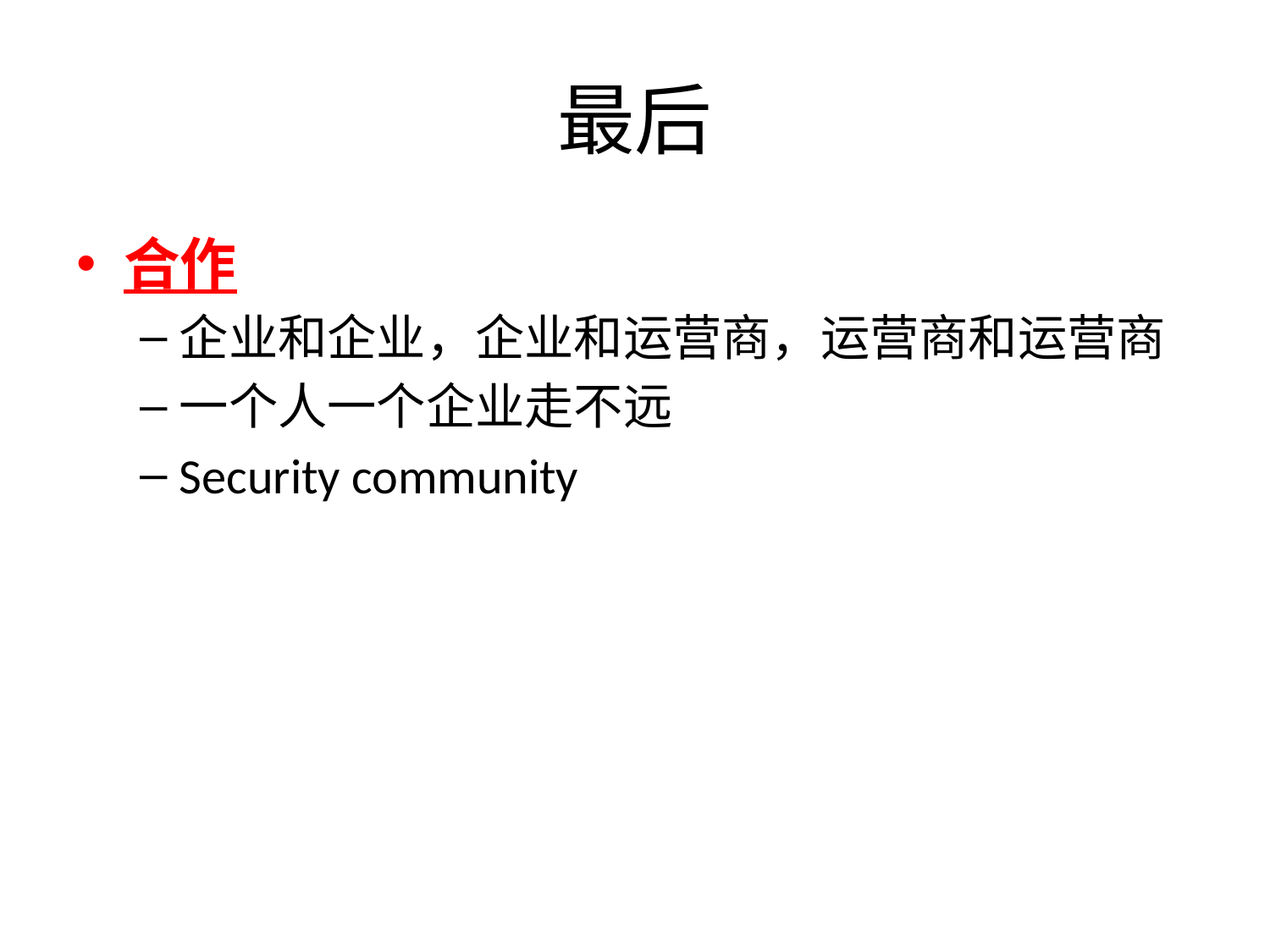

# 最后
合作
企业和企业，企业和运营商，运营商和运营商
一个人一个企业走不远
Security community